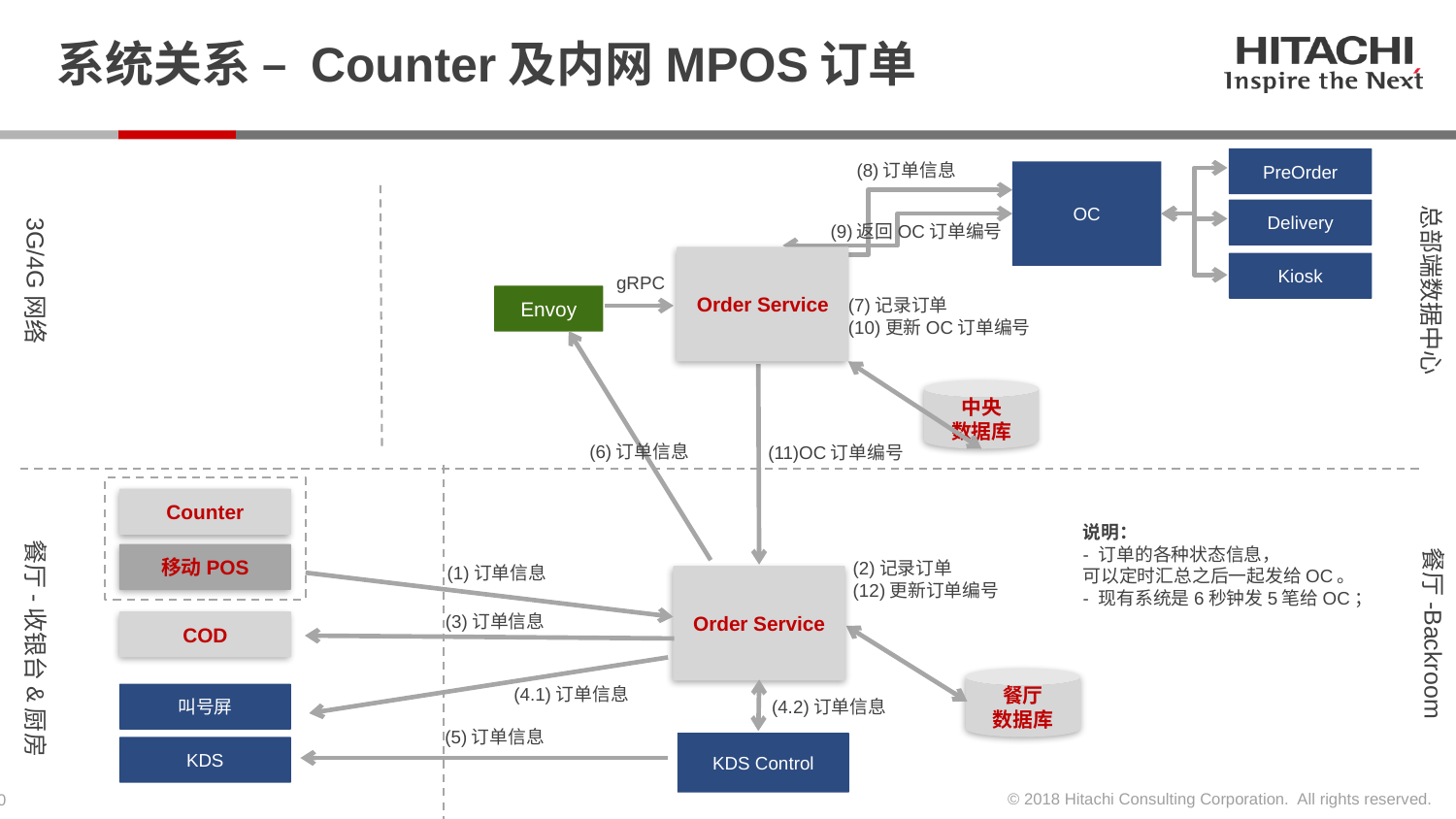

# 系统关系 – Counter及内网MPOS订单
PreOrder
(8)订单信息
OC
总部端数据中心
Delivery
3G/4G网络
(9)返回OC订单编号
Order Service
Kiosk
gRPC
Envoy
(7)记录订单
(10)更新OC订单编号
中央
数据库
(6)订单信息
(11)OC订单编号

Counter
说明：
- 订单的各种状态信息，
可以定时汇总之后一起发给OC。
- 现有系统是6秒钟发5笔给OC；
餐厅-收银台&厨房
餐厅-Backroom
移动POS
(2)记录订单
(12)更新订单编号
(1)订单信息
Order Service
(3)订单信息
COD
餐厅
数据库
(4.1)订单信息
叫号屏
(4.2)订单信息
(5)订单信息
KDS Control
KDS